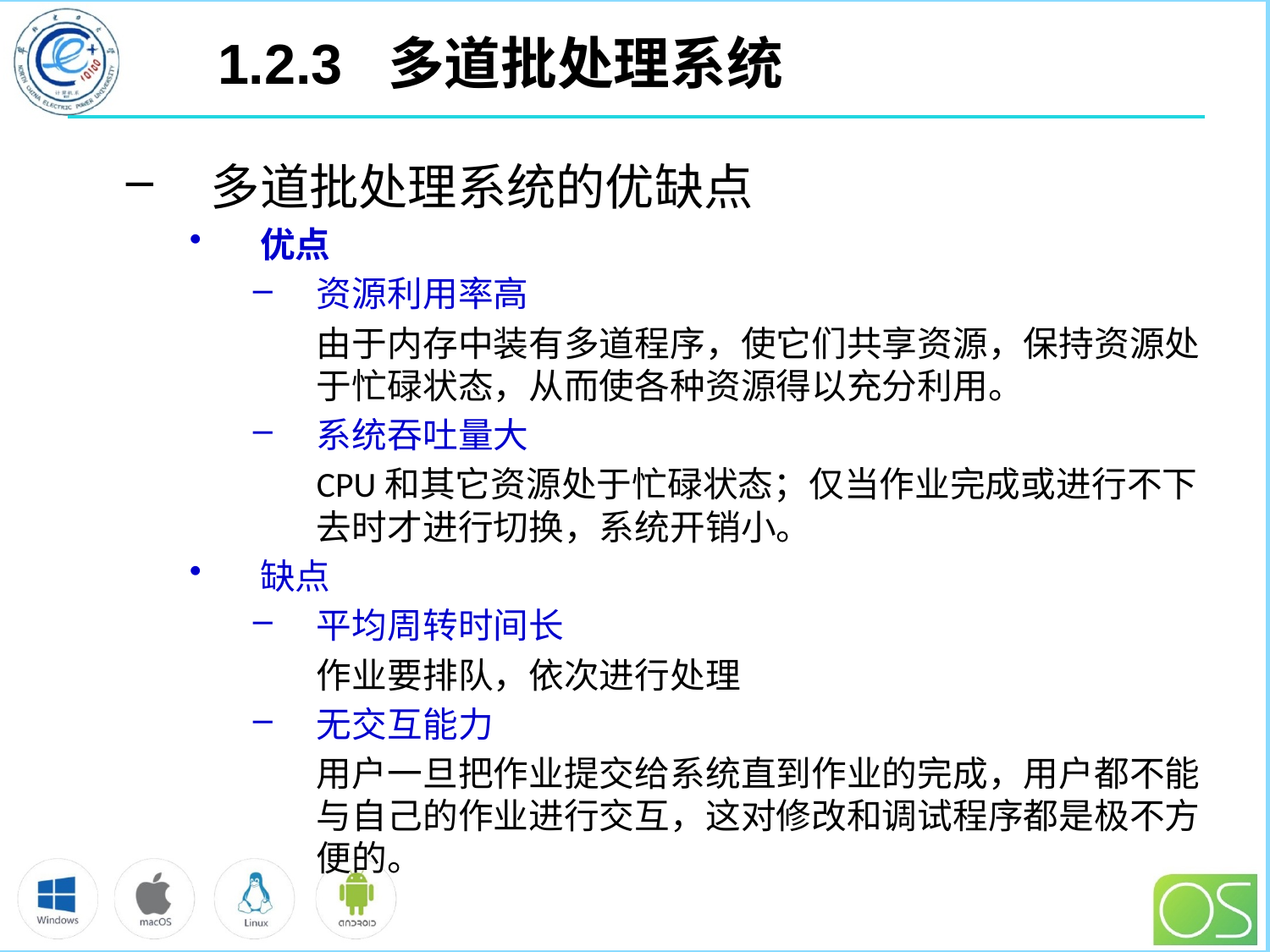

# 1.2.3  多道批处理系统
多道批处理系统的优缺点
优点
资源利用率高
	由于内存中装有多道程序，使它们共享资源，保持资源处于忙碌状态，从而使各种资源得以充分利用。
系统吞吐量大
	CPU和其它资源处于忙碌状态；仅当作业完成或进行不下去时才进行切换，系统开销小。
缺点
平均周转时间长
	作业要排队，依次进行处理
无交互能力
	用户一旦把作业提交给系统直到作业的完成，用户都不能与自己的作业进行交互，这对修改和调试程序都是极不方便的。